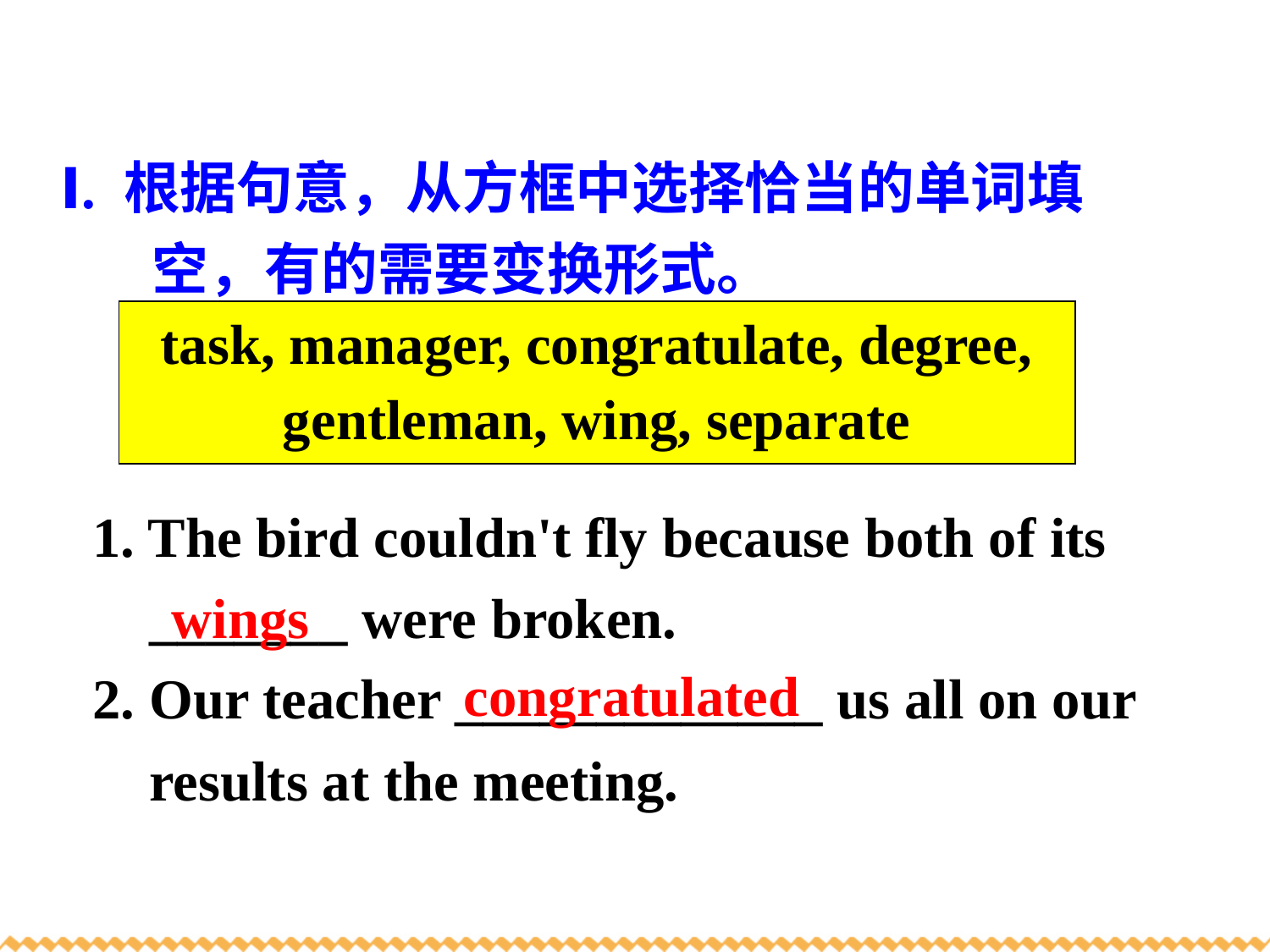

Ⅰ. 根据句意，从方框中选择恰当的单词填
      空，有的需要变换形式。
| task, manager, congratulate, degree, gentleman, wing, separate |
| --- |
1. The bird couldn't fly because both of its
    _______ were broken.
2. Our teacher _____________ us all on our
    results at the meeting.
wings
congratulated